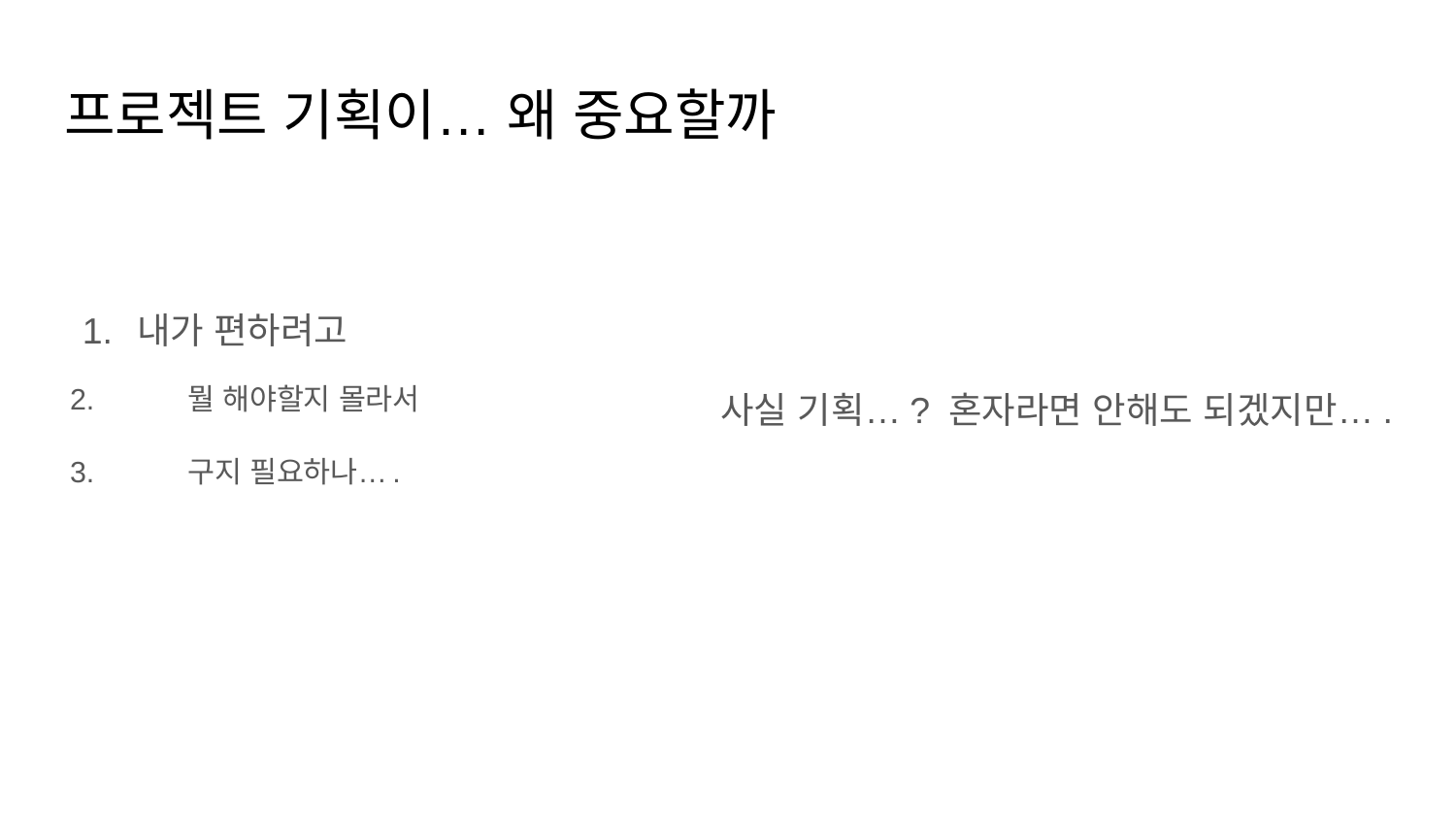

# 프로젝트 기획이… 왜 중요할까
내가 편하려고
2. 	뭘 해야할지 몰라서
사실 기획…? 혼자라면 안해도 되겠지만….
3. 	구지 필요하나….